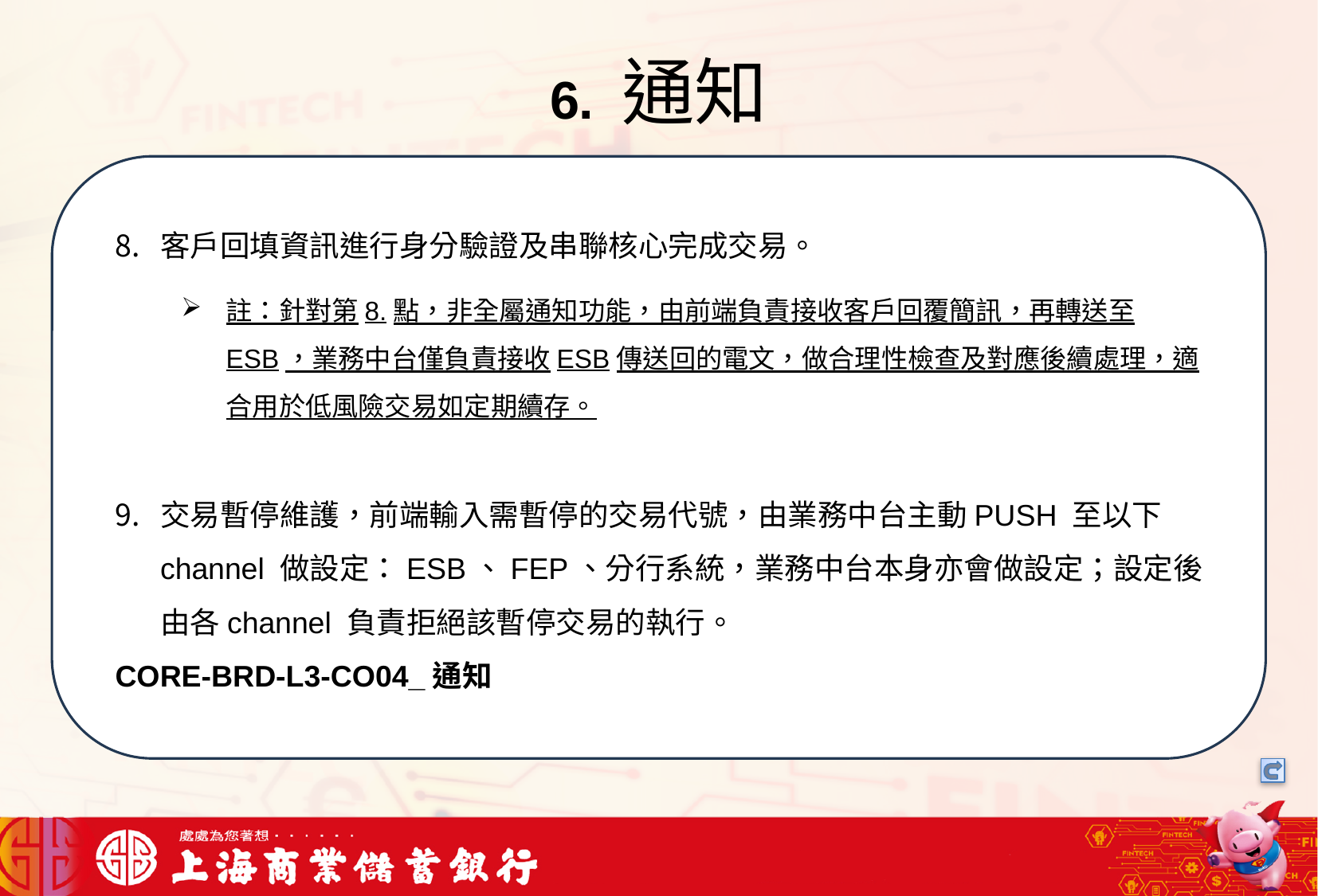

# 6. 通知
我們可以將信用卡相關資料存在一個檔案中，將這些檔案中的文字進行詞向量的轉換，把文字轉成數字向量存在向量資料庫中，透過檢索器在向量資料庫搜尋與用戶問題最接近的資訊，透過生成器，生成最合適的答案回覆用戶
客戶回填資訊進行身分驗證及串聯核心完成交易。

交易暫停維護，前端輸入需暫停的交易代號，由業務中台主動PUSH 至以下channel 做設定：ESB、FEP、分行系統，業務中台本身亦會做設定；設定後由各channel 負責拒絕該暫停交易的執行。
CORE-BRD-L3-CO04_通知
註：針對第8.點，非全屬通知功能，由前端負責接收客戶回覆簡訊，再轉送至ESB，業務中台僅負責接收ESB傳送回的電文，做合理性檢查及對應後續處理，適合用於低風險交易如定期續存。